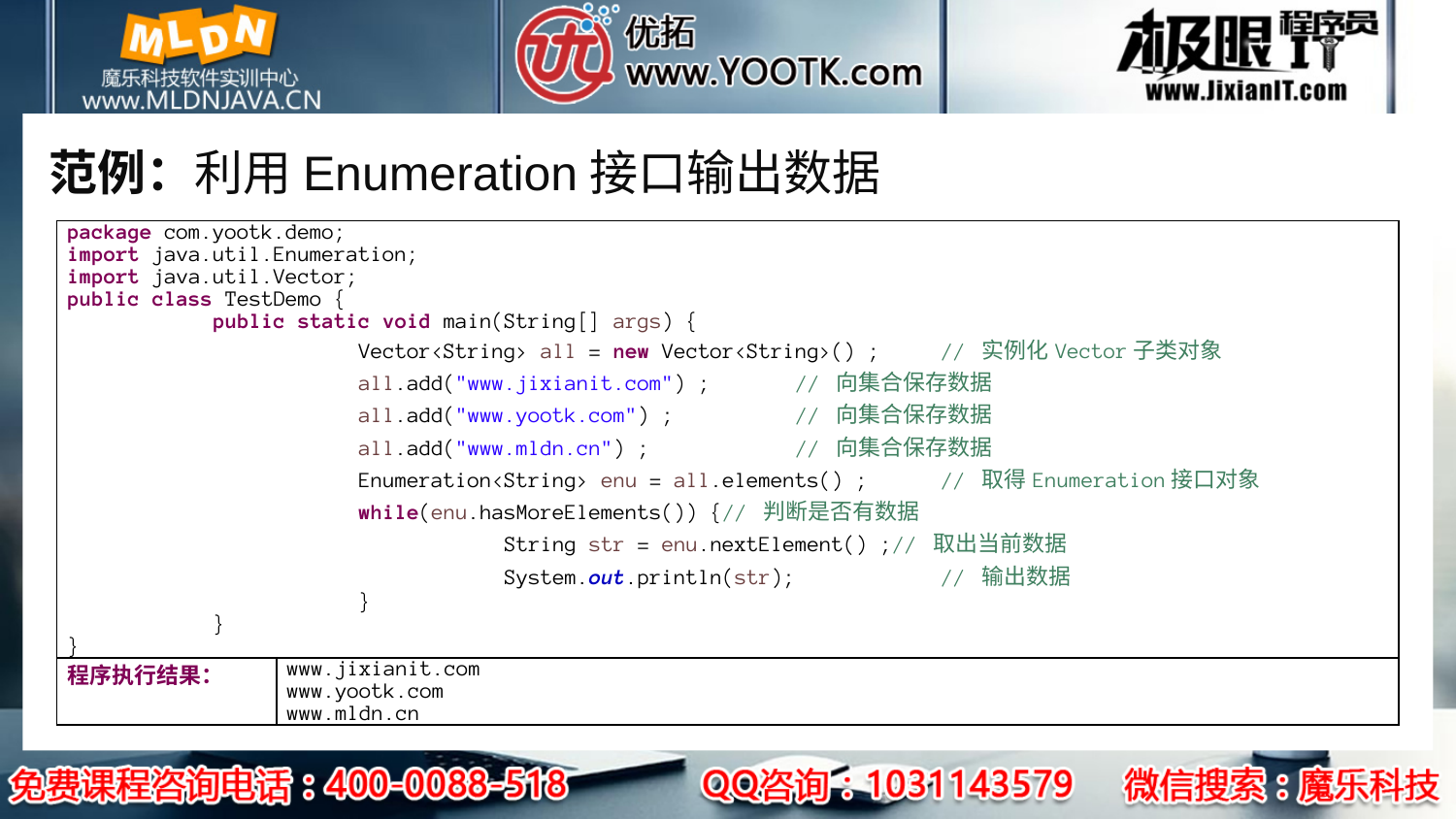

# 范例：利用Enumeration接口输出数据
| package com.yootk.demo; import java.util.Enumeration; import java.util.Vector; public class TestDemo { public static void main(String[] args) { Vector<String> all = new Vector<String>() ; // 实例化Vector子类对象 all.add("www.jixianit.com") ; // 向集合保存数据 all.add("www.yootk.com") ; // 向集合保存数据 all.add("www.mldn.cn") ; // 向集合保存数据 Enumeration<String> enu = all.elements() ; // 取得Enumeration接口对象 while(enu.hasMoreElements()) {// 判断是否有数据 String str = enu.nextElement() ;// 取出当前数据 System.out.println(str); // 输出数据 } } } |  |
| --- | --- |
| 程序执行结果： | www.jixianit.com www.yootk.com www.mldn.cn |